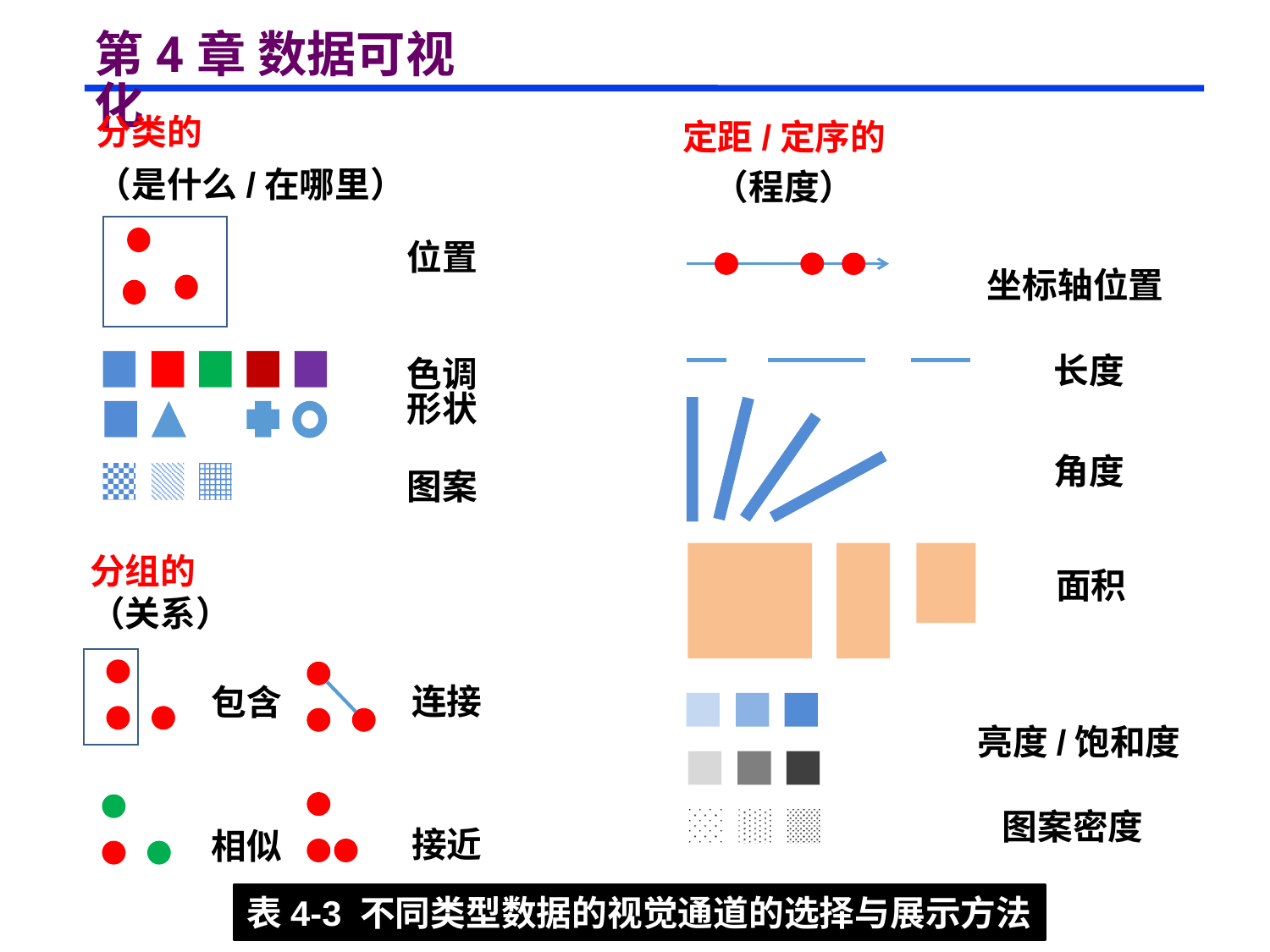

# 第4章 数据可视化
分类的
（是什么/在哪里）

位置
色调

形状

图案

定距/定序的
（程度）

坐标轴位置
长度

角度

面积

亮度/饱和度

图案密度

分组的
（关系）

连接
包含

接近
相似
表4-3 不同类型数据的视觉通道的选择与展示方法